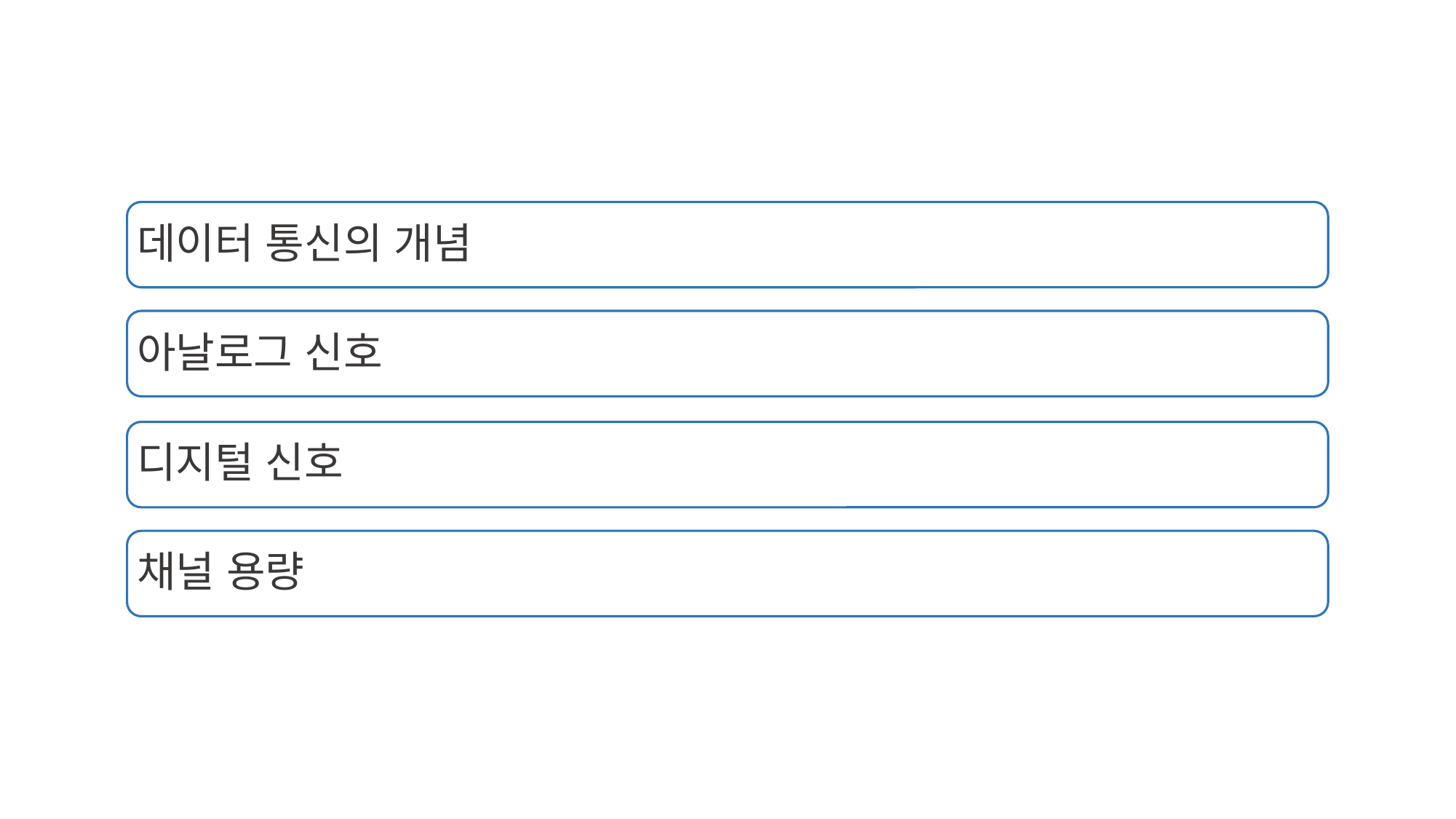

데이터 통신의 개념
아날로그 신호
디지털 신호
채널 용량